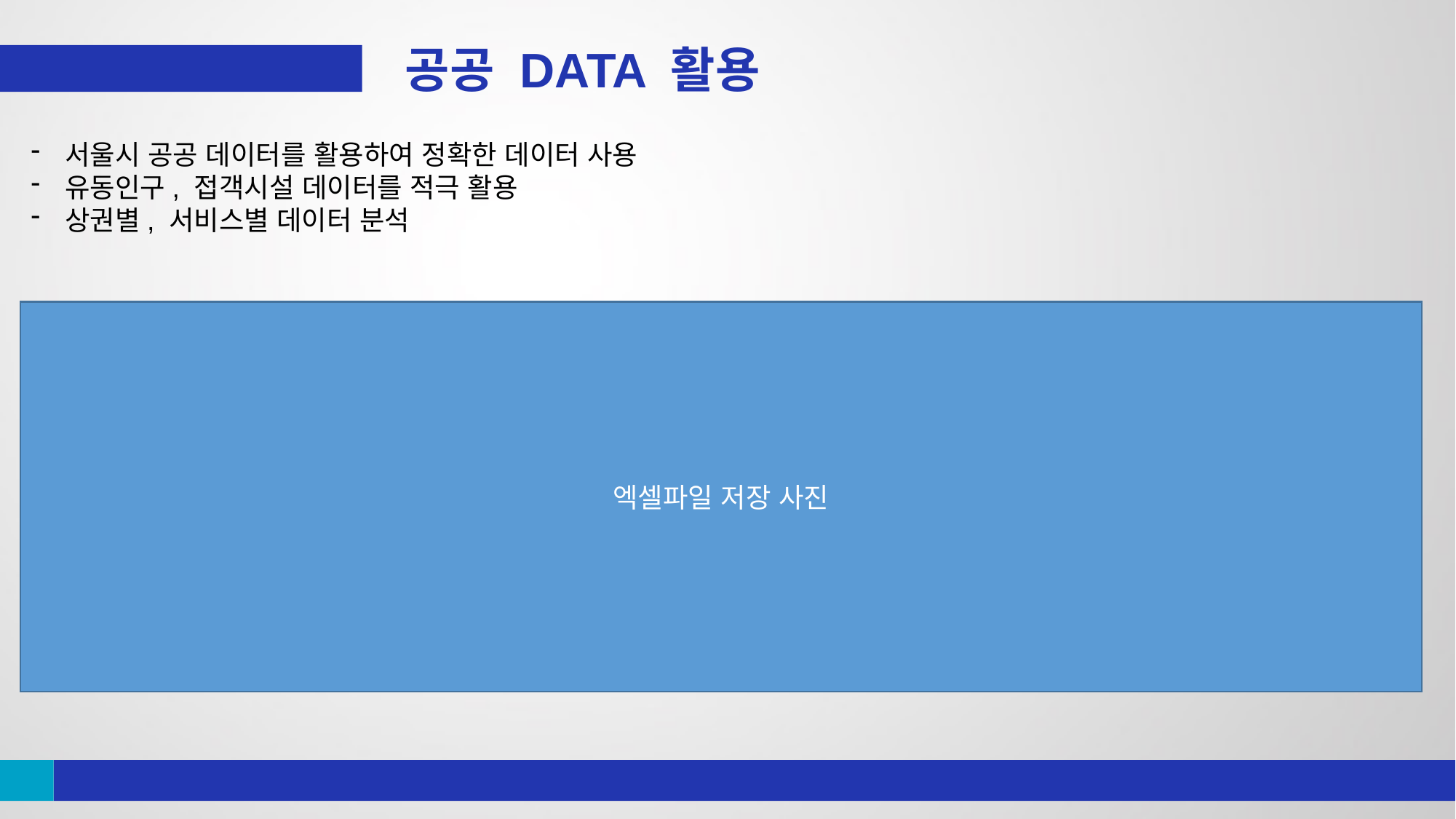

공공 DATA 활용
BIGDATA
청년인재

INTRODUCTION
서울시 공공 데이터를 활용하여 정확한 데이터 사용
유동인구, 접객시설 데이터를 적극 활용
상권별, 서비스별 데이터 분석
엑셀파일 저장 사진
Team Name

빅데이터 청년인재 일자리 연계사업